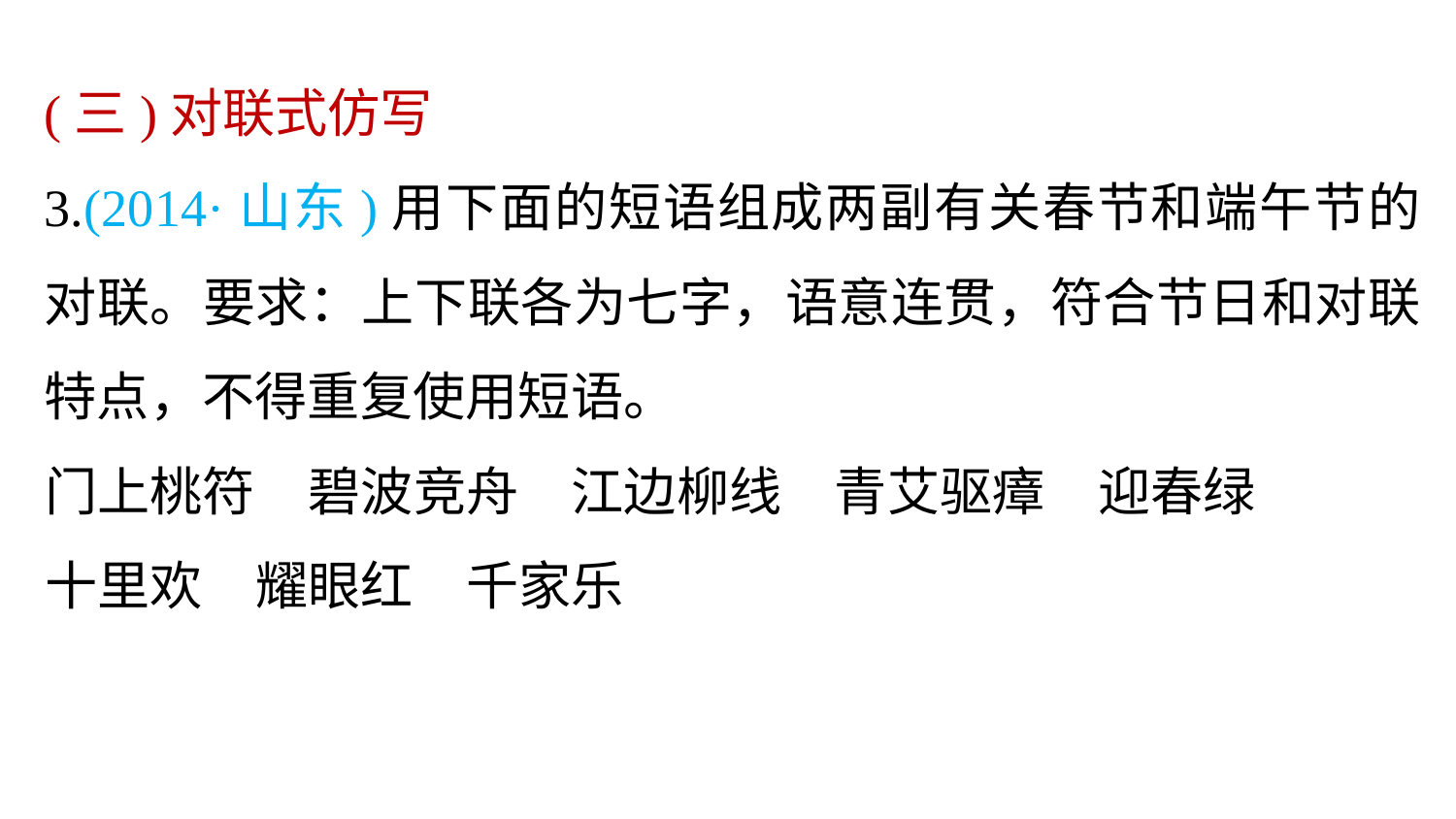

(三)对联式仿写
3.(2014·山东)用下面的短语组成两副有关春节和端午节的对联。要求：上下联各为七字，语意连贯，符合节日和对联特点，不得重复使用短语。
门上桃符　碧波竞舟　江边柳线　青艾驱瘴　迎春绿
十里欢　耀眼红　千家乐